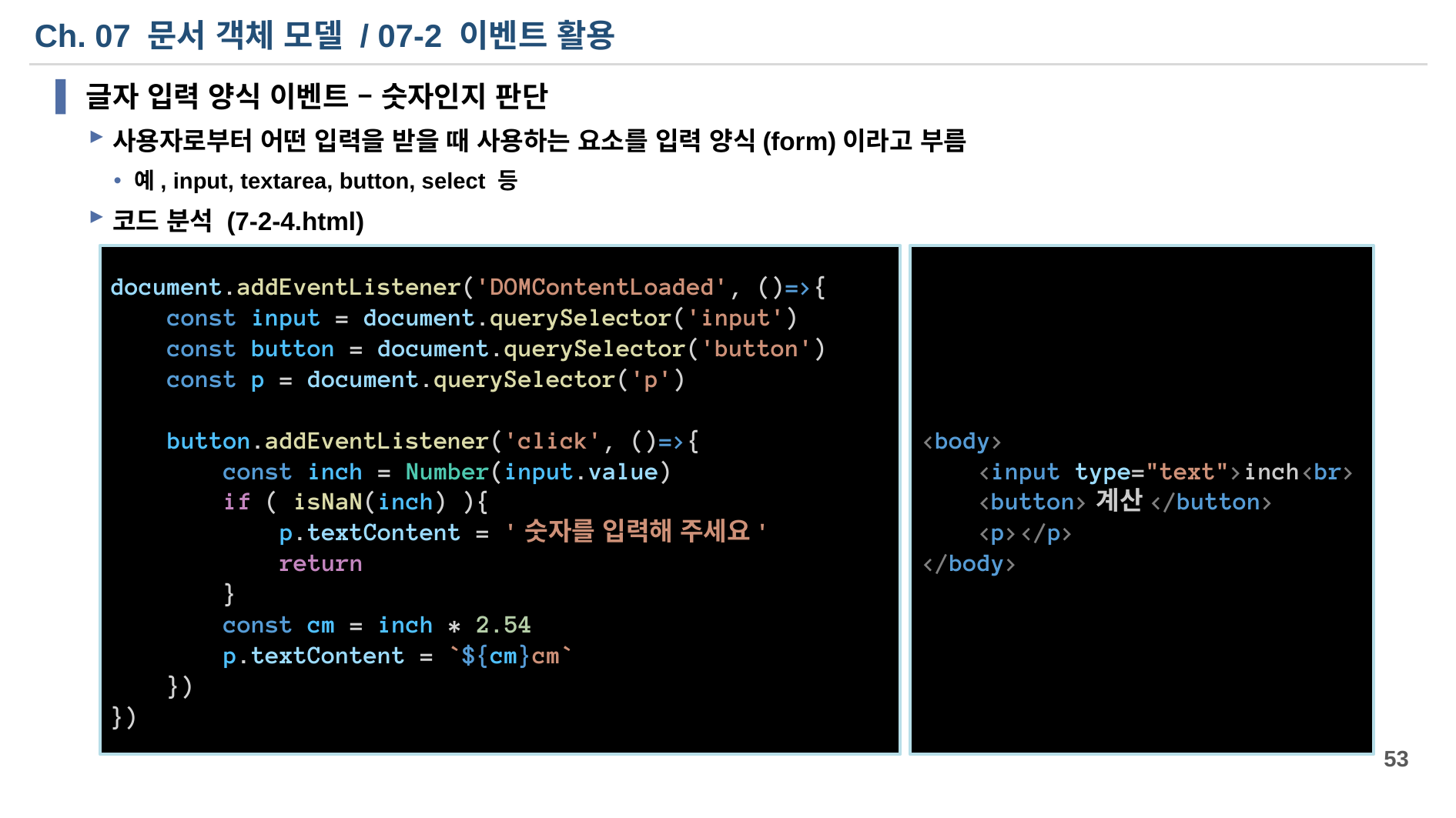

# Ch. 07 문서 객체 모델 / 07-2 이벤트 활용
글자 입력 양식 이벤트 – 숫자인지 판단
사용자로부터 어떤 입력을 받을 때 사용하는 요소를 입력 양식(form)이라고 부름
예, input, textarea, button, select 등
코드 분석 (7-2-4.html)
document.addEventListener('DOMContentLoaded', ()=>{
    const input = document.querySelector('input')
    const button = document.querySelector('button')
    const p = document.querySelector('p')
    button.addEventListener('click', ()=>{
        const inch = Number(input.value)
        if ( isNaN(inch) ){
            p.textContent = '숫자를 입력해 주세요'
            return
        }
        const cm = inch * 2.54
        p.textContent = `${cm}cm`
    })
})
<body>
    <input type="text">inch<br>
    <button>계산</button>
    <p></p>
</body>
53